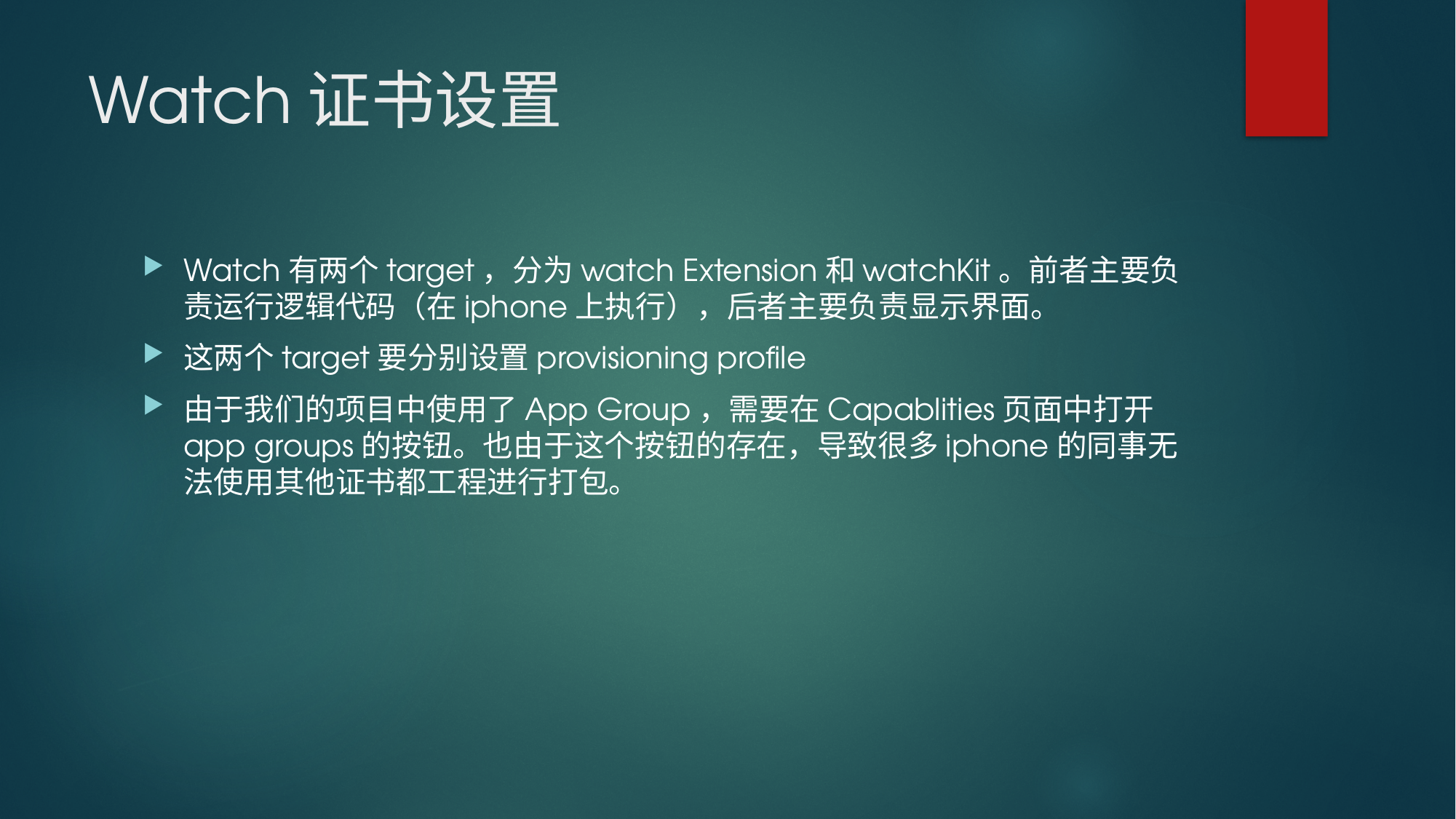

# Watch证书设置
Watch有两个target，分为watch Extension和watchKit。前者主要负责运行逻辑代码（在iphone上执行），后者主要负责显示界面。
这两个target要分别设置provisioning profile
由于我们的项目中使用了App Group，需要在Capablities页面中打开app groups的按钮。也由于这个按钮的存在，导致很多iphone的同事无法使用其他证书都工程进行打包。